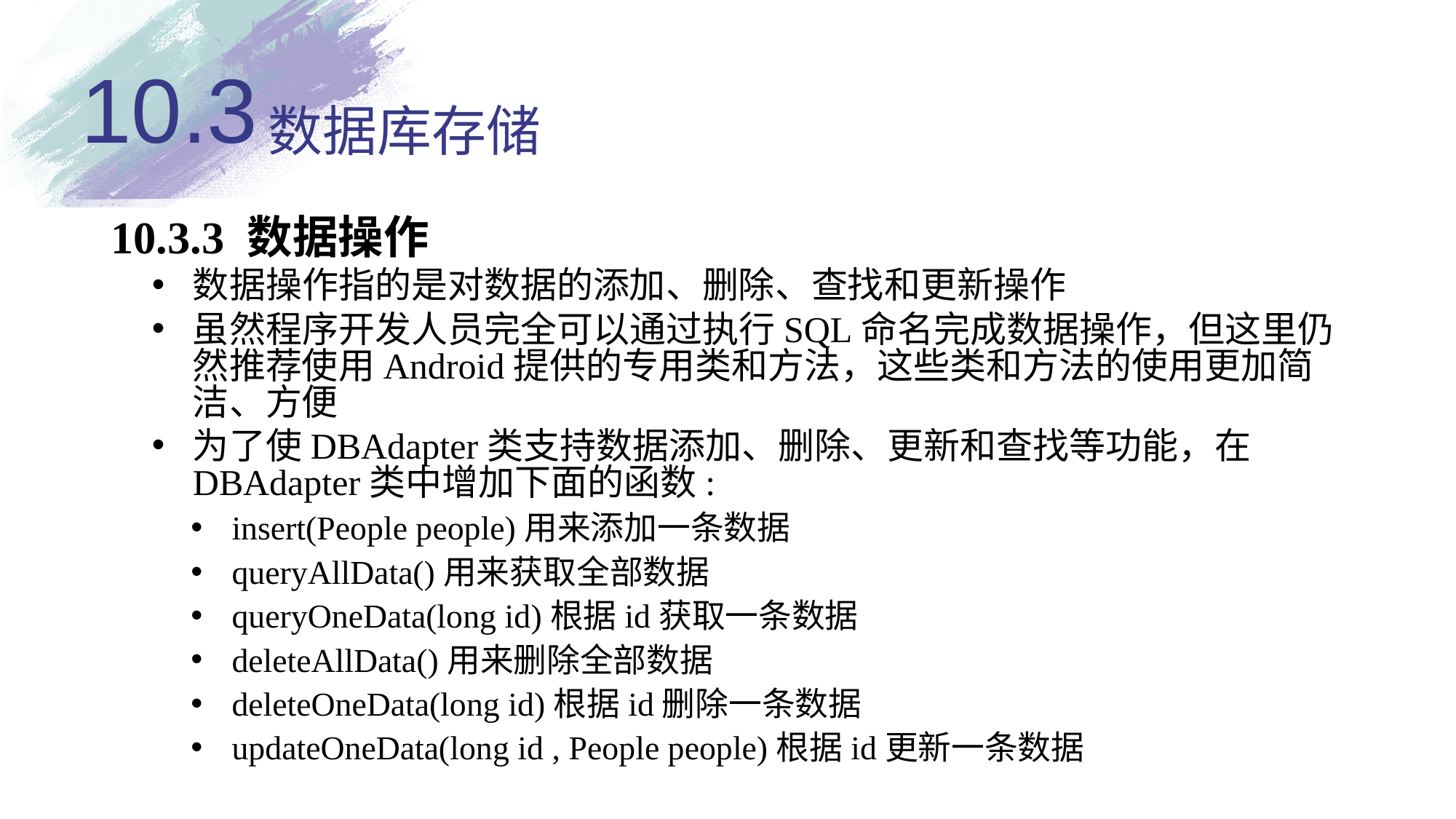

10.3
# 数据库存储
10.3.3 数据操作
数据操作指的是对数据的添加、删除、查找和更新操作
虽然程序开发人员完全可以通过执行SQL命名完成数据操作，但这里仍然推荐使用Android提供的专用类和方法，这些类和方法的使用更加简洁、方便
为了使DBAdapter类支持数据添加、删除、更新和查找等功能，在DBAdapter类中增加下面的函数:
insert(People people)用来添加一条数据
queryAllData()用来获取全部数据
queryOneData(long id)根据id获取一条数据
deleteAllData()用来删除全部数据
deleteOneData(long id)根据id删除一条数据
updateOneData(long id , People people)根据id更新一条数据